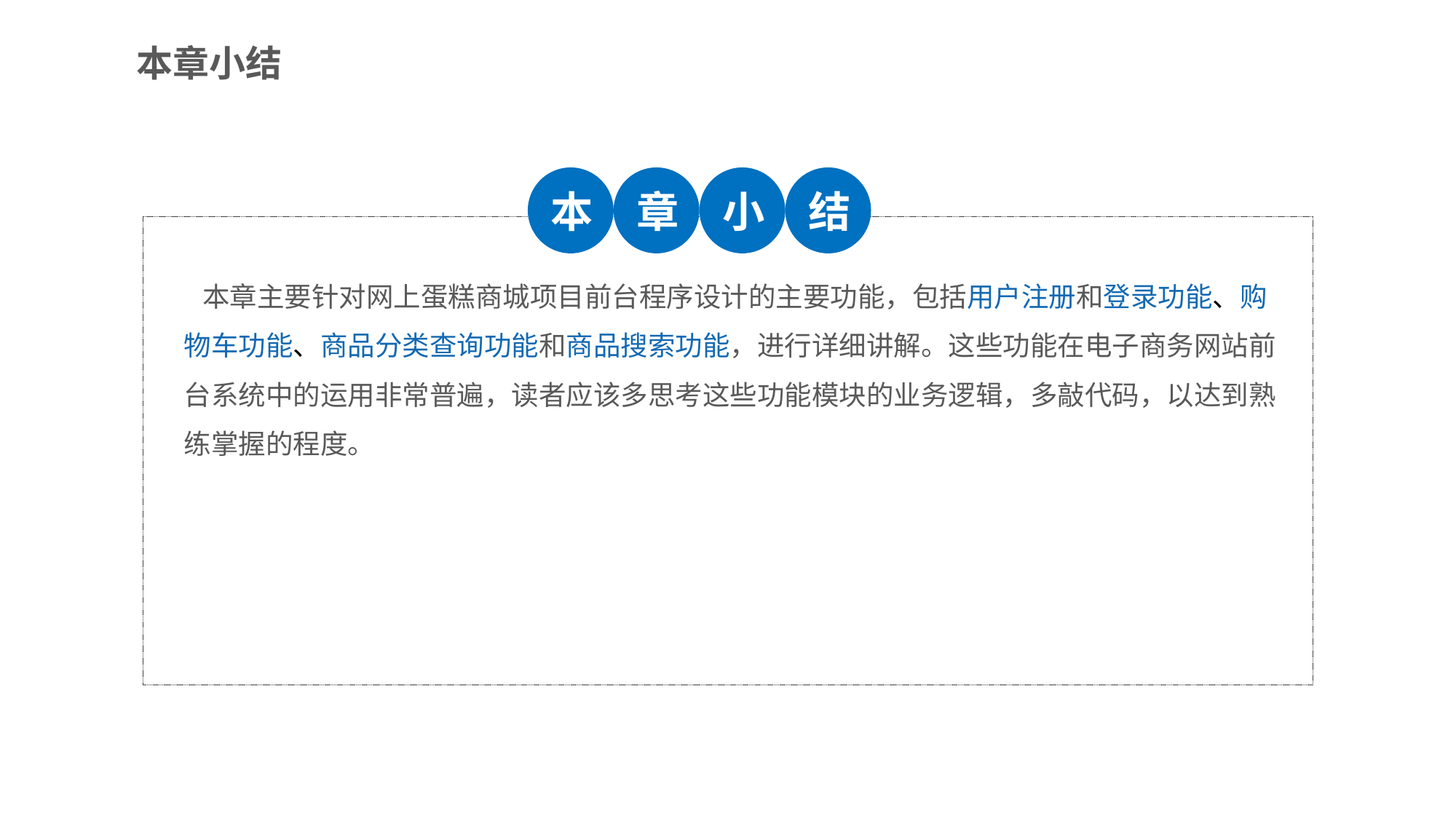

本章小结
本
章
小
结

  本章主要针对网上蛋糕商城项目前台程序设计的主要功能，包括用户注册和登录功能、购物车功能、商品分类查询功能和商品搜索功能，进行详细讲解。这些功能在电子商务网站前台系统中的运用非常普遍，读者应该多思考这些功能模块的业务逻辑，多敲代码，以达到熟练掌握的程度。